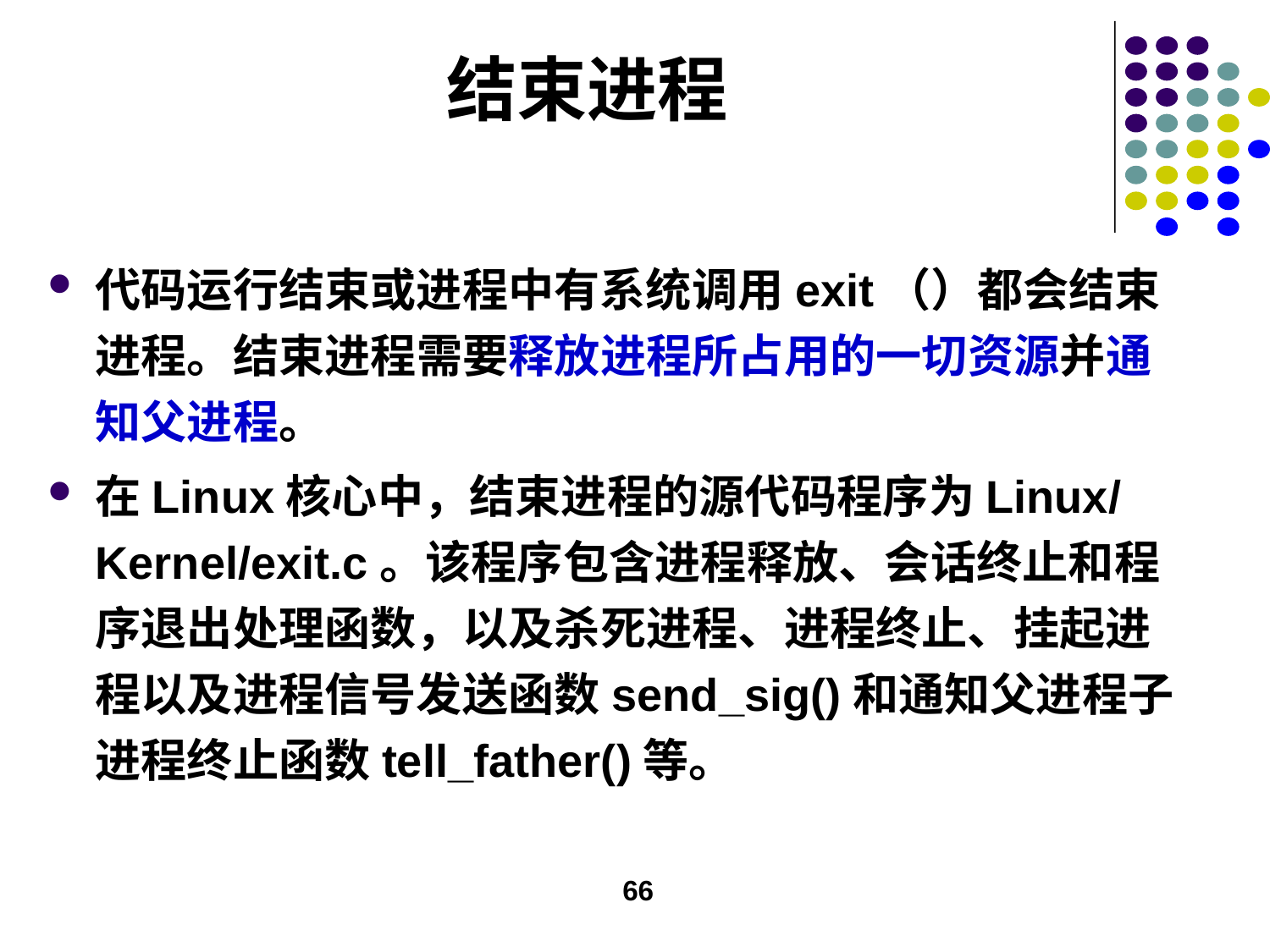

# 结束进程
代码运行结束或进程中有系统调用exit（）都会结束进程。结束进程需要释放进程所占用的一切资源并通知父进程。
在Linux核心中，结束进程的源代码程序为Linux/Kernel/exit.c。该程序包含进程释放、会话终止和程序退出处理函数，以及杀死进程、进程终止、挂起进程以及进程信号发送函数send_sig()和通知父进程子进程终止函数tell_father()等。

66